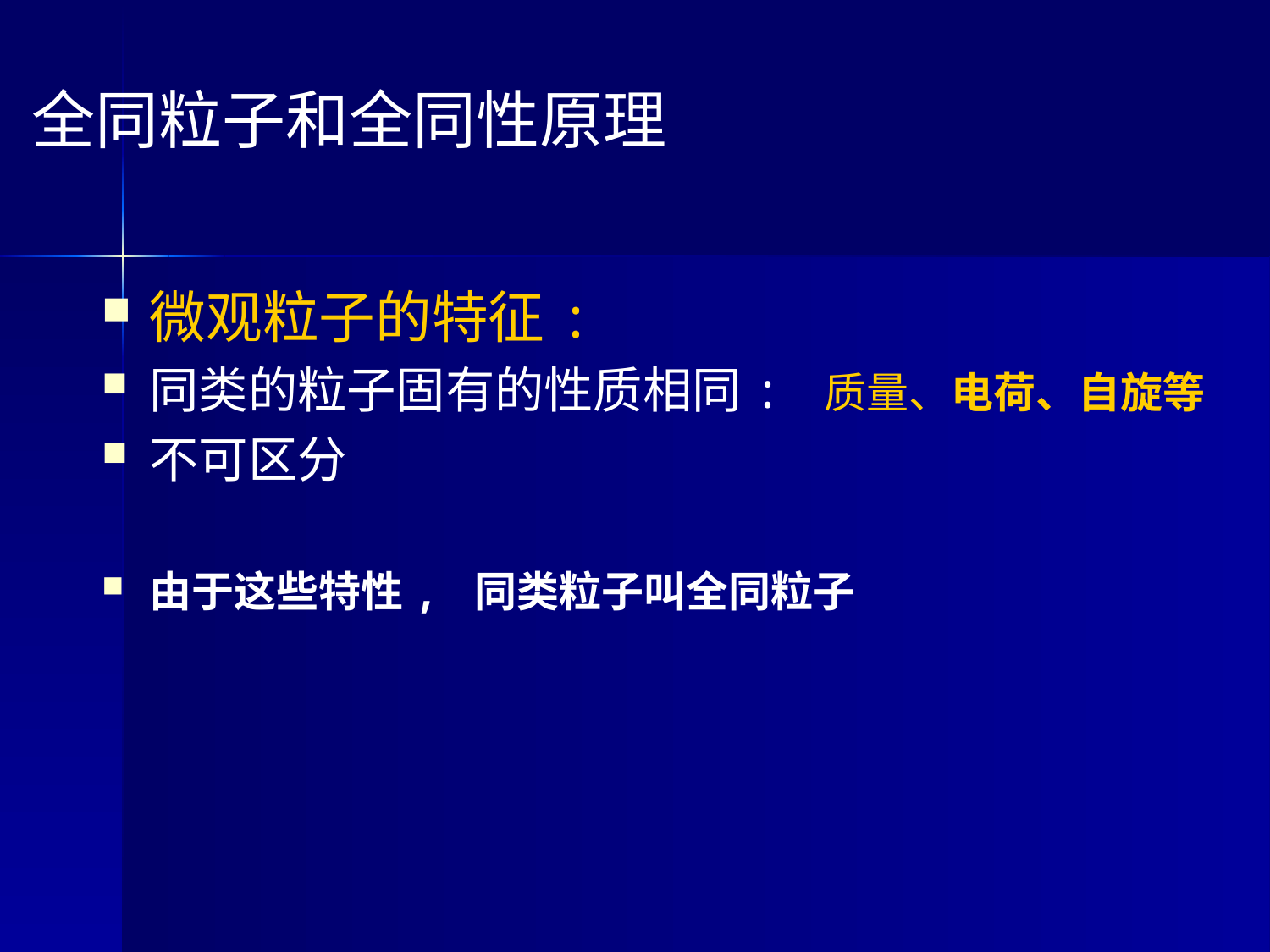

# 全同粒子和全同性原理
微观粒子的特征:
同类的粒子固有的性质相同: 质量、电荷、自旋等
不可区分

由于这些特性, 同类粒子叫全同粒子

33